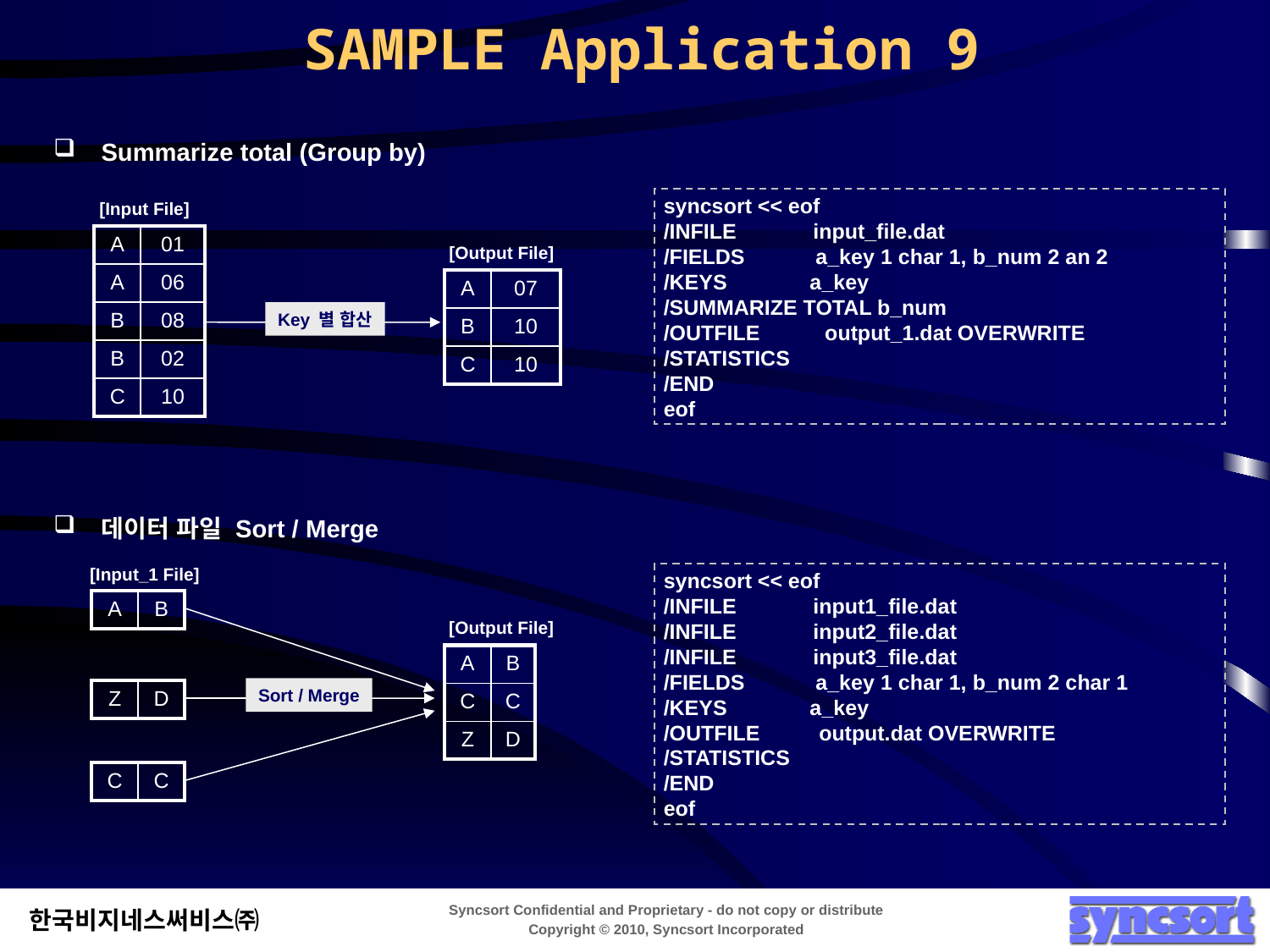

SAMPLE Application 9
Summarize total (Group by)
syncsort << eof
/INFILE             input_file.dat
/FIELDS            a_key 1 char 1, b_num 2 an 2
/KEYS              a_key
/SUMMARIZE TOTAL b_num
/OUTFILE           output_1.dat OVERWRITE
/STATISTICS
/END
eof
[Input File]
| A | 01 |
| --- | --- |
| A | 06 |
| B | 08 |
| B | 02 |
| C | 10 |
[Output File]
| A | 07 |
| --- | --- |
| B | 10 |
| C | 10 |
Key 별 합산

데이터 파일 Sort / Merge
[Input_1 File]
syncsort << eof
/INFILE             input1_file.dat
/INFILE             input2_file.dat
/INFILE             input3_file.dat
/FIELDS            a_key 1 char 1, b_num 2 char 1
/KEYS              a_key
/OUTFILE          output.dat OVERWRITE
/STATISTICS
/END
eof
| A | B |
| --- | --- |

[Output File]
| A | B |
| --- | --- |
| C | C |
| Z | D |
Sort / Merge
| Z | D |
| --- | --- |

| C | C |
| --- | --- |